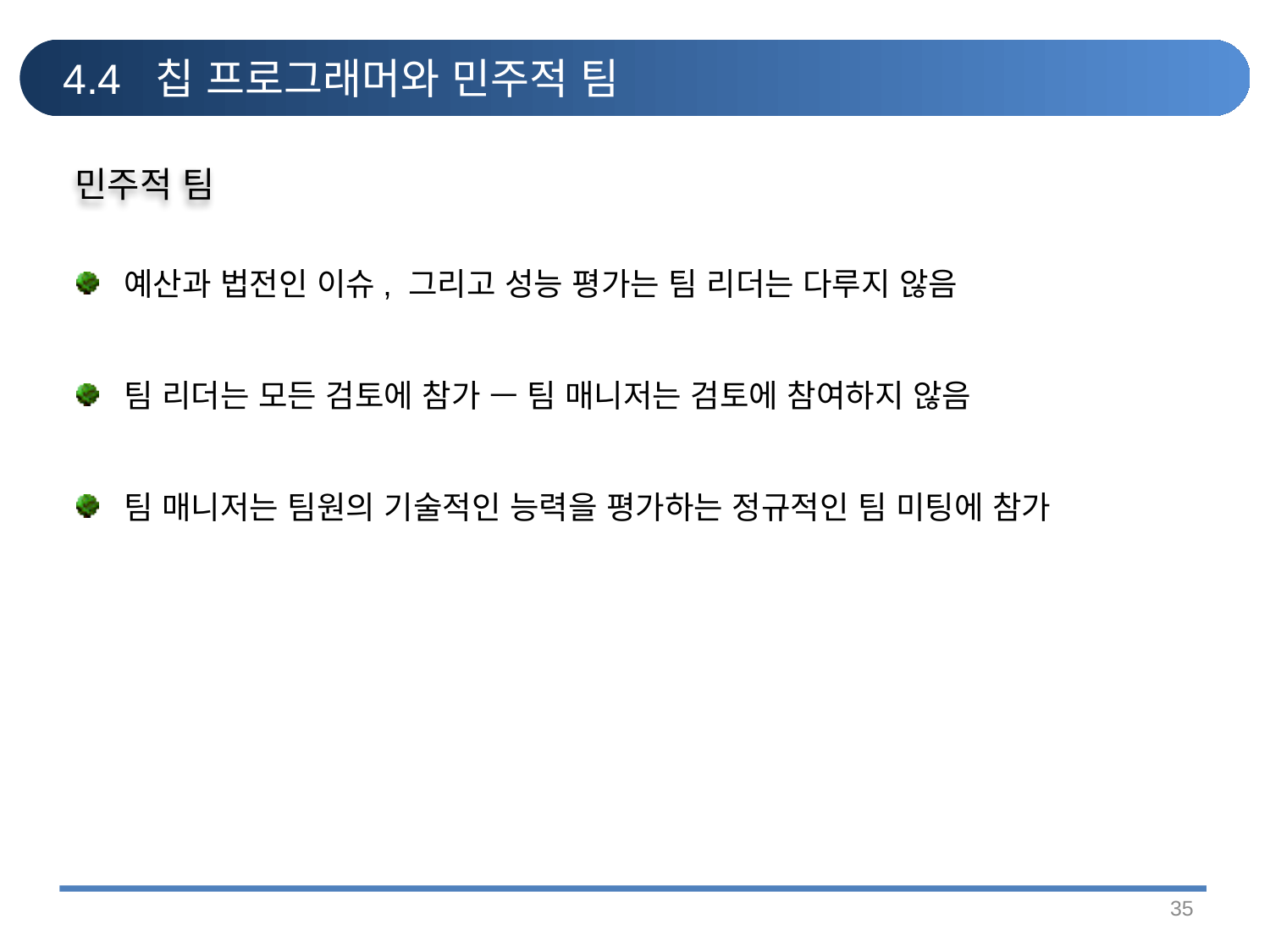

# 4.4  칩 프로그래머와 민주적 팀
민주적 팀
예산과 법전인 이슈, 그리고 성능 평가는 팀 리더는 다루지 않음

팀 리더는 모든 검토에 참가 — 팀 매니저는 검토에 참여하지 않음

팀 매니저는 팀원의 기술적인 능력을 평가하는 정규적인 팀 미팅에 참가
35